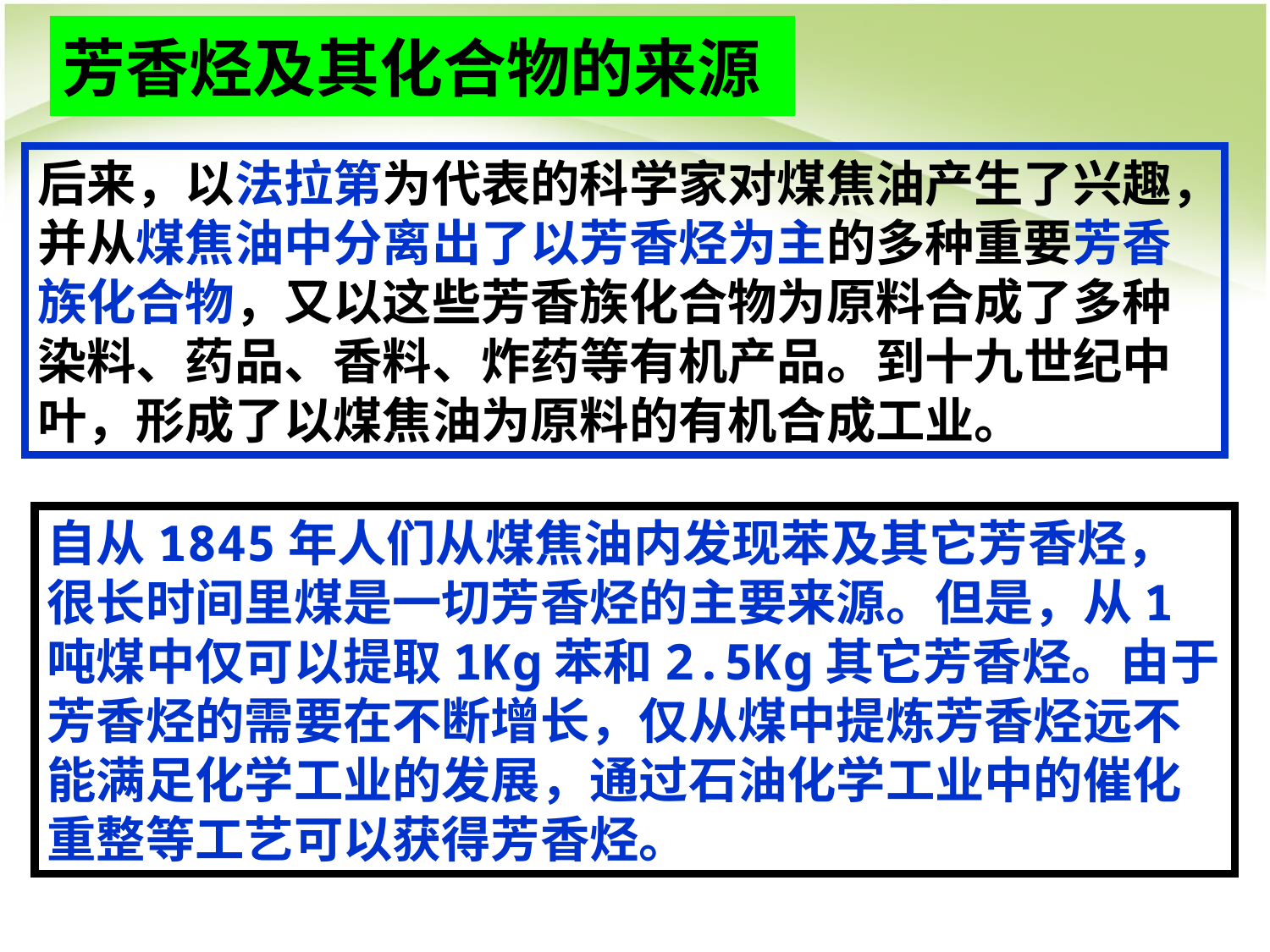

芳香烃及其化合物的来源
后来，以法拉第为代表的科学家对煤焦油产生了兴趣，并从煤焦油中分离出了以芳香烃为主的多种重要芳香族化合物，又以这些芳香族化合物为原料合成了多种染料、药品、香料、炸药等有机产品。到十九世纪中叶，形成了以煤焦油为原料的有机合成工业。
自从1845年人们从煤焦油内发现苯及其它芳香烃，很长时间里煤是一切芳香烃的主要来源。但是，从1吨煤中仅可以提取1Kg苯和2.5Kg其它芳香烃。由于芳香烃的需要在不断增长，仅从煤中提炼芳香烃远不能满足化学工业的发展，通过石油化学工业中的催化重整等工艺可以获得芳香烃。